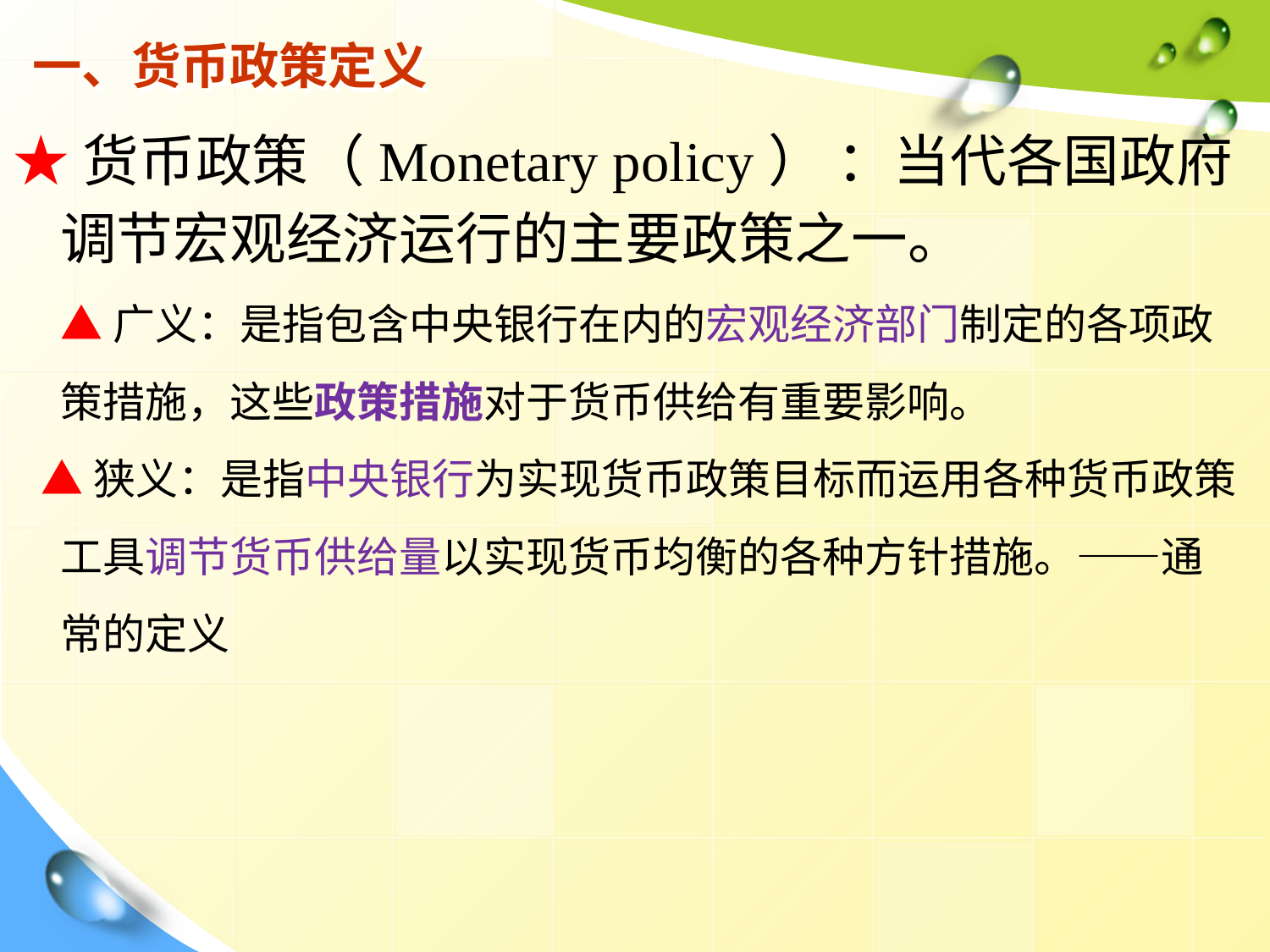

# 一、货币政策定义
★货币政策（Monetary policy） ：当代各国政府调节宏观经济运行的主要政策之一。
     ▲广义：是指包含中央银行在内的宏观经济部门制定的各项政策措施，这些政策措施对于货币供给有重要影响。
   ▲狭义：是指中央银行为实现货币政策目标而运用各种货币政策工具调节货币供给量以实现货币均衡的各种方针措施。——通常的定义